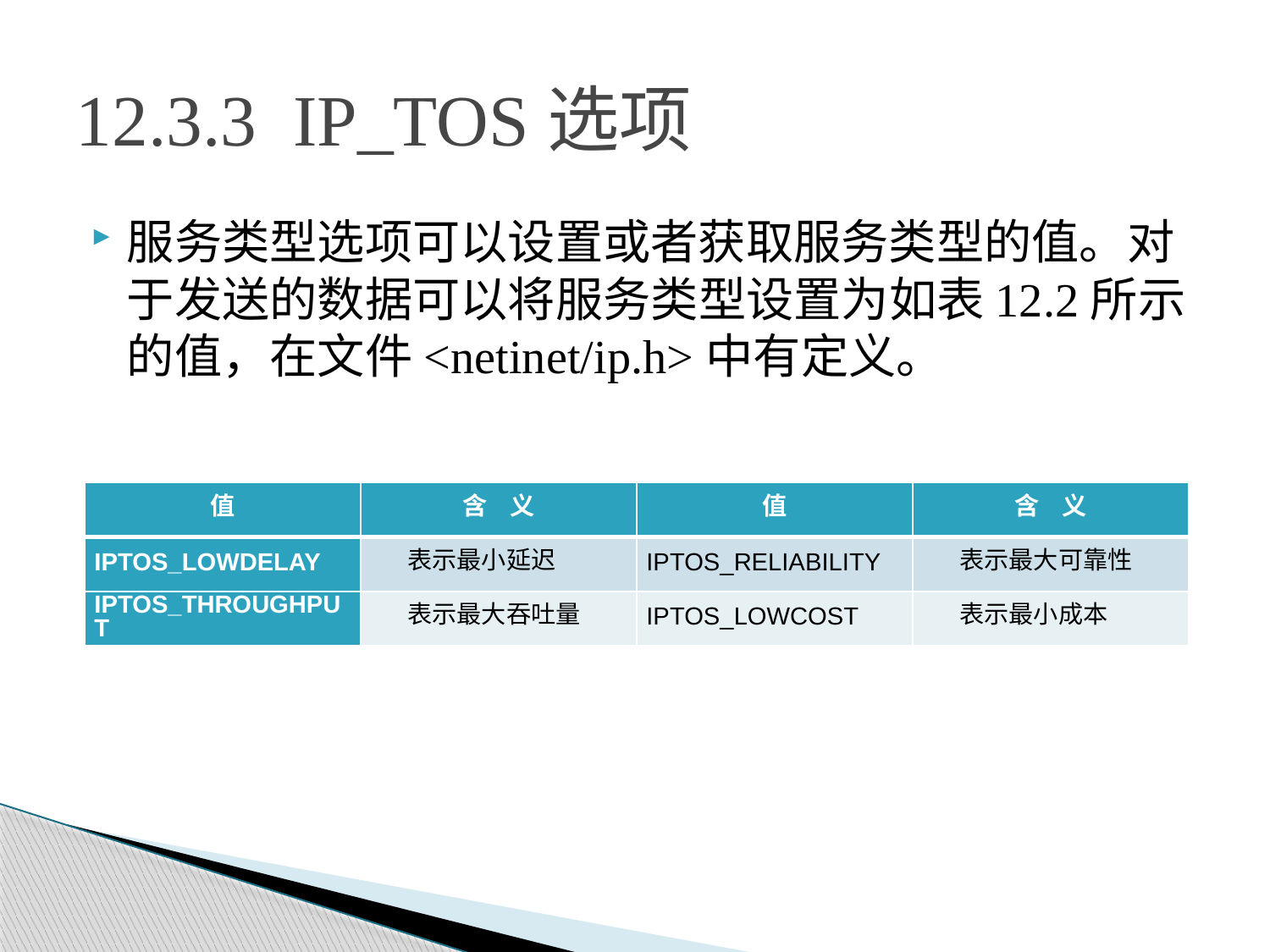

# 12.3.3  IP_TOS选项
服务类型选项可以设置或者获取服务类型的值。对于发送的数据可以将服务类型设置为如表12.2所示的值，在文件<netinet/ip.h>中有定义。
| 值 | 含 义 | 值 | 含 义 |
| --- | --- | --- | --- |
| IPTOS\_LOWDELAY | 表示最小延迟 | IPTOS\_RELIABILITY | 表示最大可靠性 |
| IPTOS\_THROUGHPUT | 表示最大吞吐量 | IPTOS\_LOWCOST | 表示最小成本 |